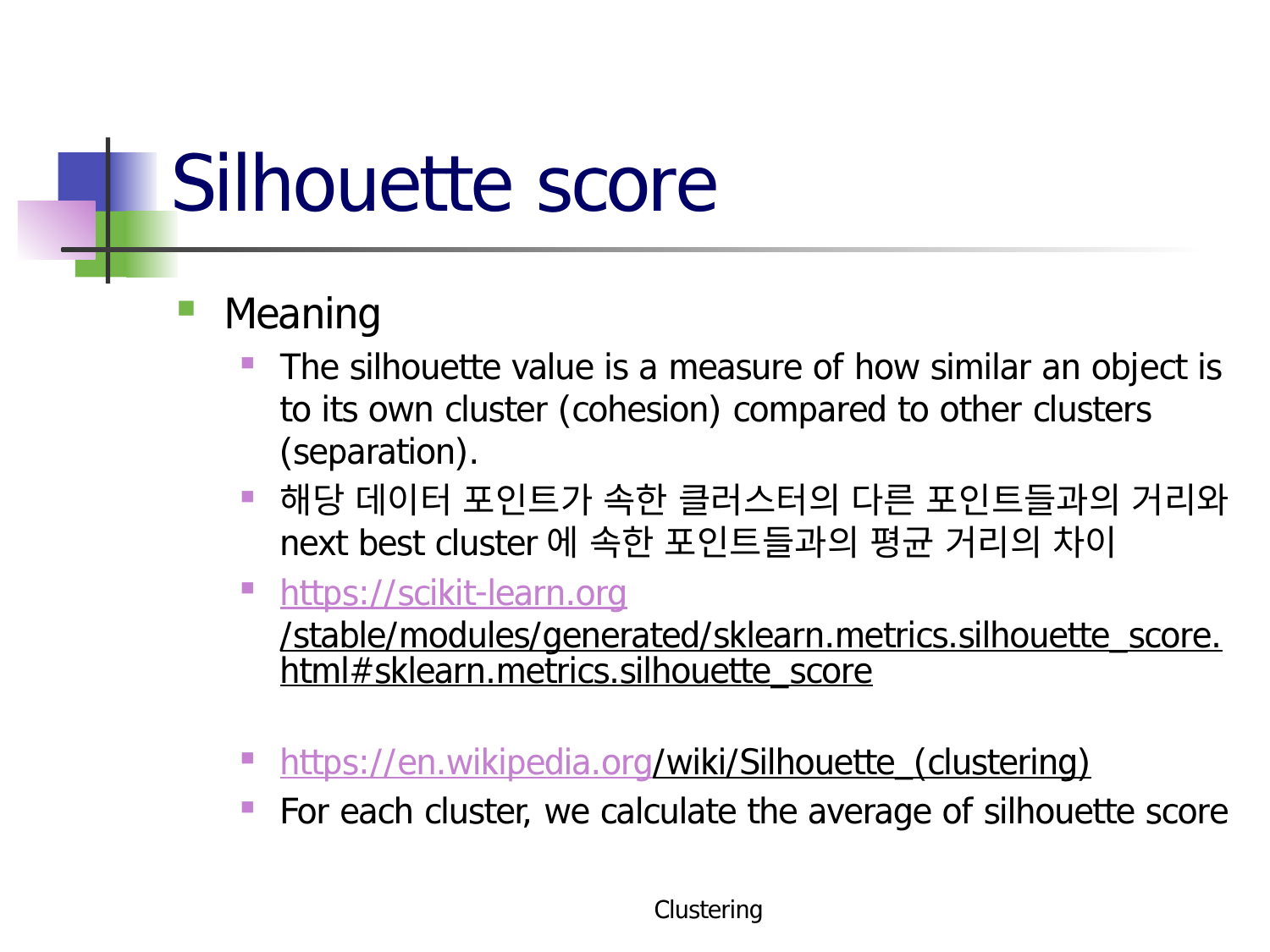

# Silhouette score
Meaning
The silhouette value is a measure of how similar an object is to its own cluster (cohesion) compared to other clusters (separation).
해당 데이터 포인트가 속한 클러스터의 다른 포인트들과의 거리와 next best cluster에 속한 포인트들과의 평균 거리의 차이
https://scikit-learn.org/stable/modules/generated/sklearn.metrics.silhouette_score.html#sklearn.metrics.silhouette_score
https://en.wikipedia.org/wiki/Silhouette_(clustering)
For each cluster, we calculate the average of silhouette score
Clustering